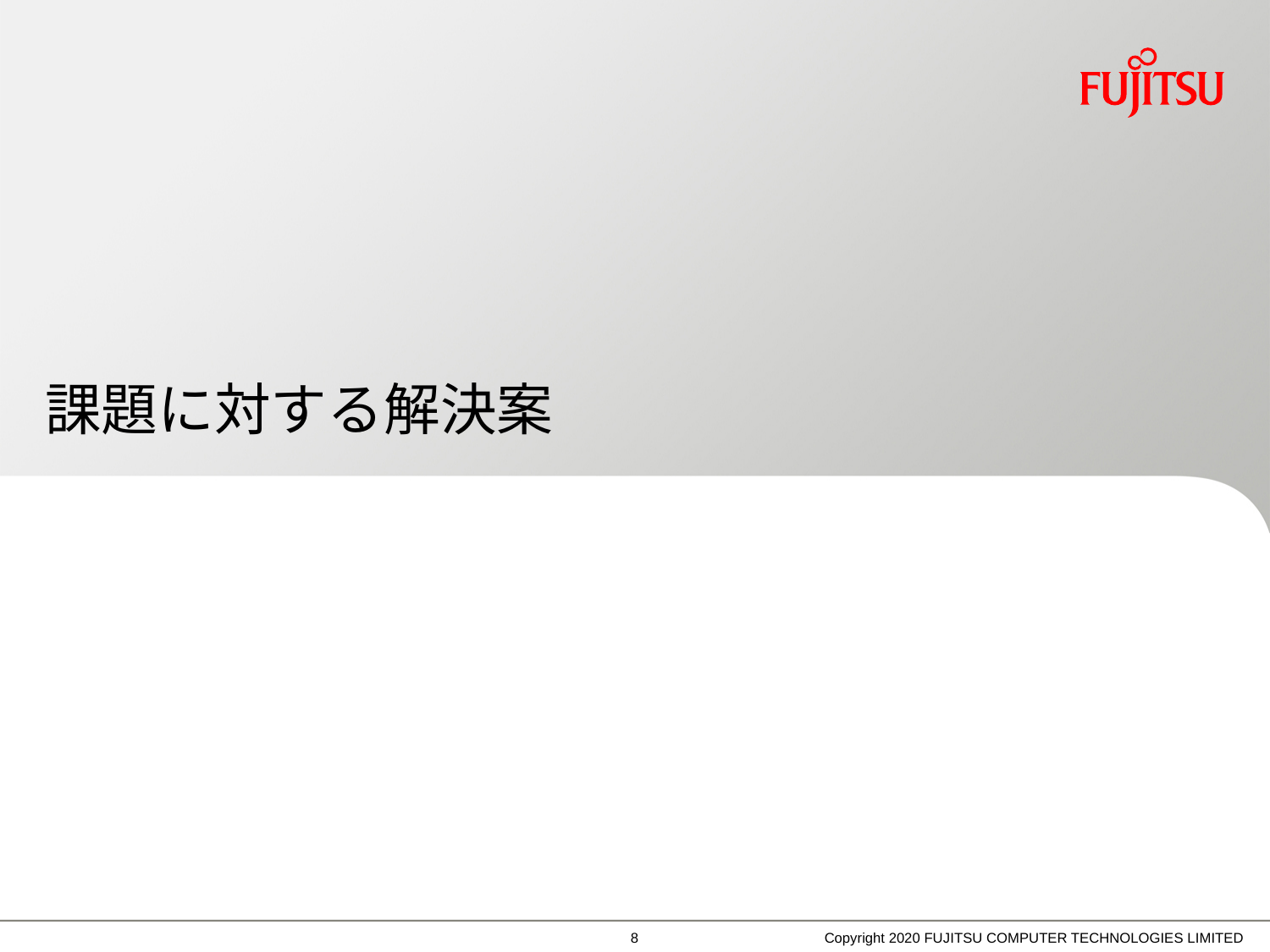

# 課題に対する解決案

8
Copyright 2020 FUJITSU COMPUTER TECHNOLOGIES LIMITED